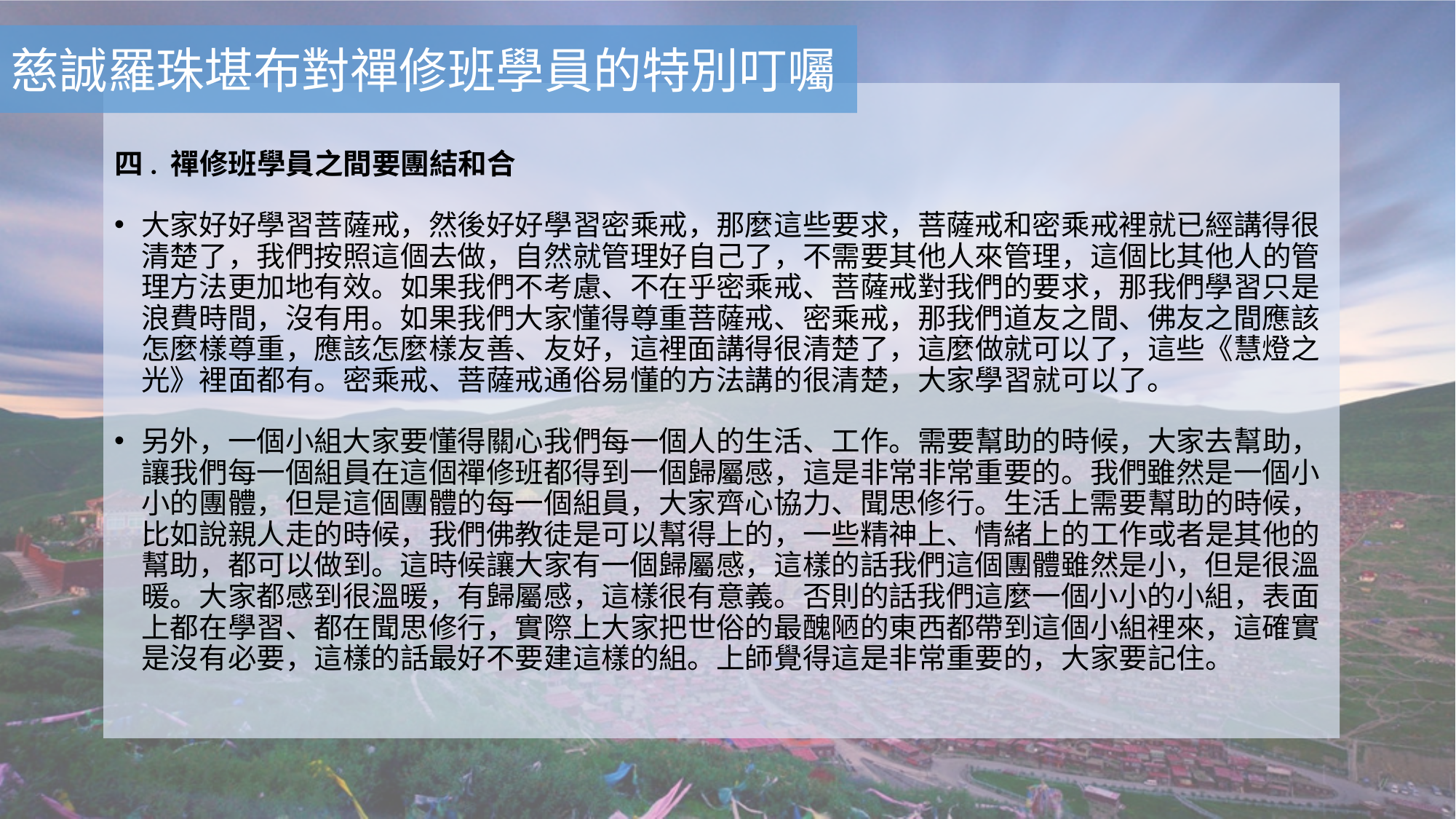

慈誠羅珠堪布對禪修班學員的特別叮囑

四. 禪修班學員之間要團結和合
大家好好學習菩薩戒，然後好好學習密乘戒，那麼這些要求，菩薩戒和密乘戒裡就已經講得很清楚了，我們按照這個去做，自然就管理好自己了，不需要其他人來管理，這個比其他人的管理方法更加地有效。如果我們不考慮、不在乎密乘戒、菩薩戒對我們的要求，那我們學習只是浪費時間，沒有用。如果我們大家懂得尊重菩薩戒、密乘戒，那我們道友之間、佛友之間應該怎麼樣尊重，應該怎麼樣友善、友好，這裡面講得很清楚了，這麼做就可以了，這些《慧燈之光》裡面都有。密乘戒、菩薩戒通俗易懂的方法講的很清楚，大家學習就可以了。
另外，一個小組大家要懂得關心我們每一個人的生活、工作。需要幫助的時候，大家去幫助，讓我們每一個組員在這個禪修班都得到一個歸屬感，這是非常非常重要的。我們雖然是一個小小的團體，但是這個團體的每一個組員，大家齊心協力、聞思修行。生活上需要幫助的時候，比如說親人走的時候，我們佛教徒是可以幫得上的，一些精神上、情緒上的工作或者是其他的幫助，都可以做到。這時候讓大家有一個歸屬感，這樣的話我們這個團體雖然是小，但是很溫暖。大家都感到很溫暖，有歸屬感，這樣很有意義。否則的話我們這麼一個小小的小組，表面上都在學習、都在聞思修行，實際上大家把世俗的最醜陋的東西都帶到這個小組裡來，這確實是沒有必要，這樣的話最好不要建這樣的組。上師覺得這是非常重要的，大家要記住。